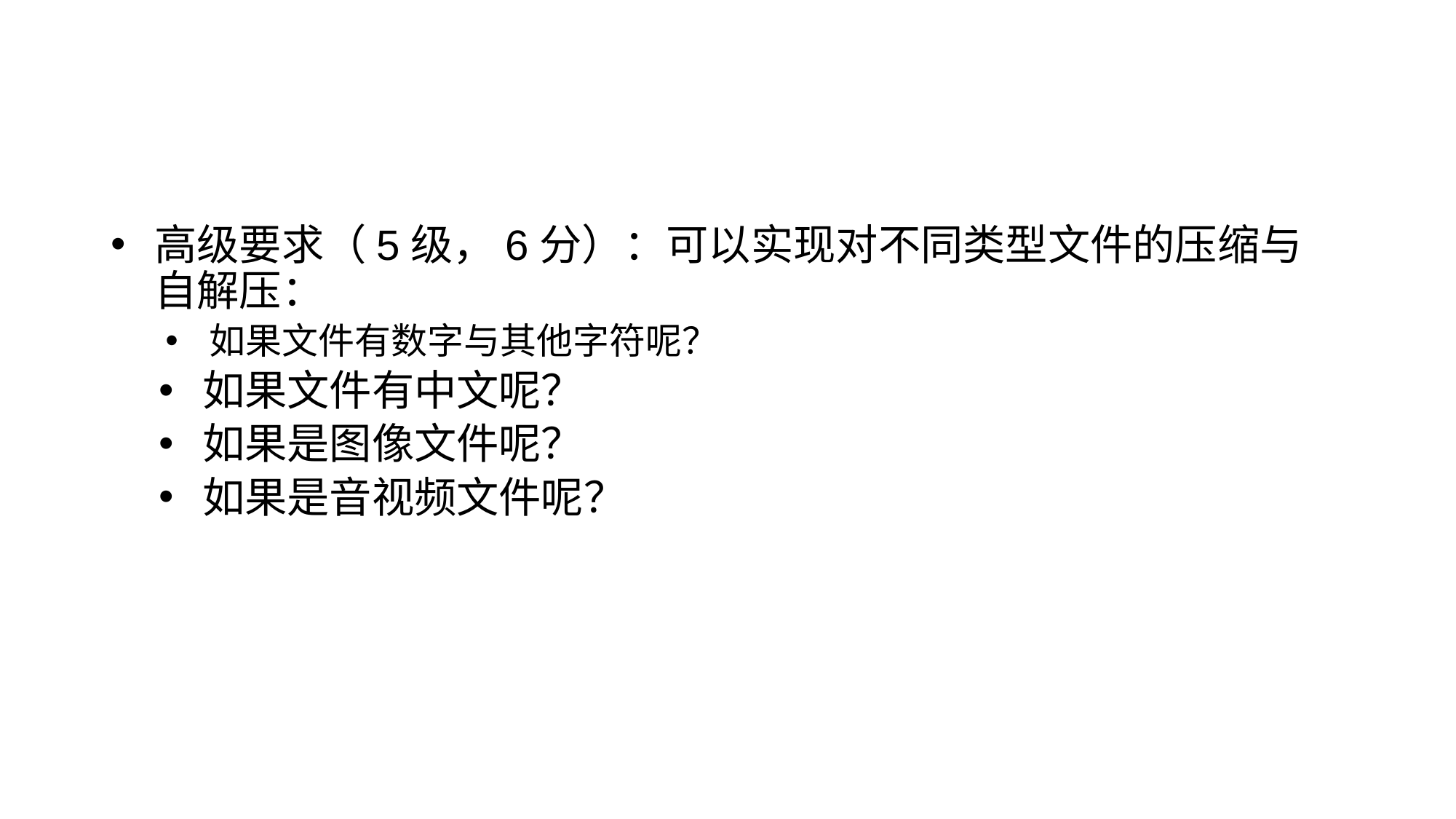

#
高级要求（5级，6分）：可以实现对不同类型文件的压缩与自解压：
如果文件有数字与其他字符呢？
如果文件有中文呢？
如果是图像文件呢？
如果是音视频文件呢？